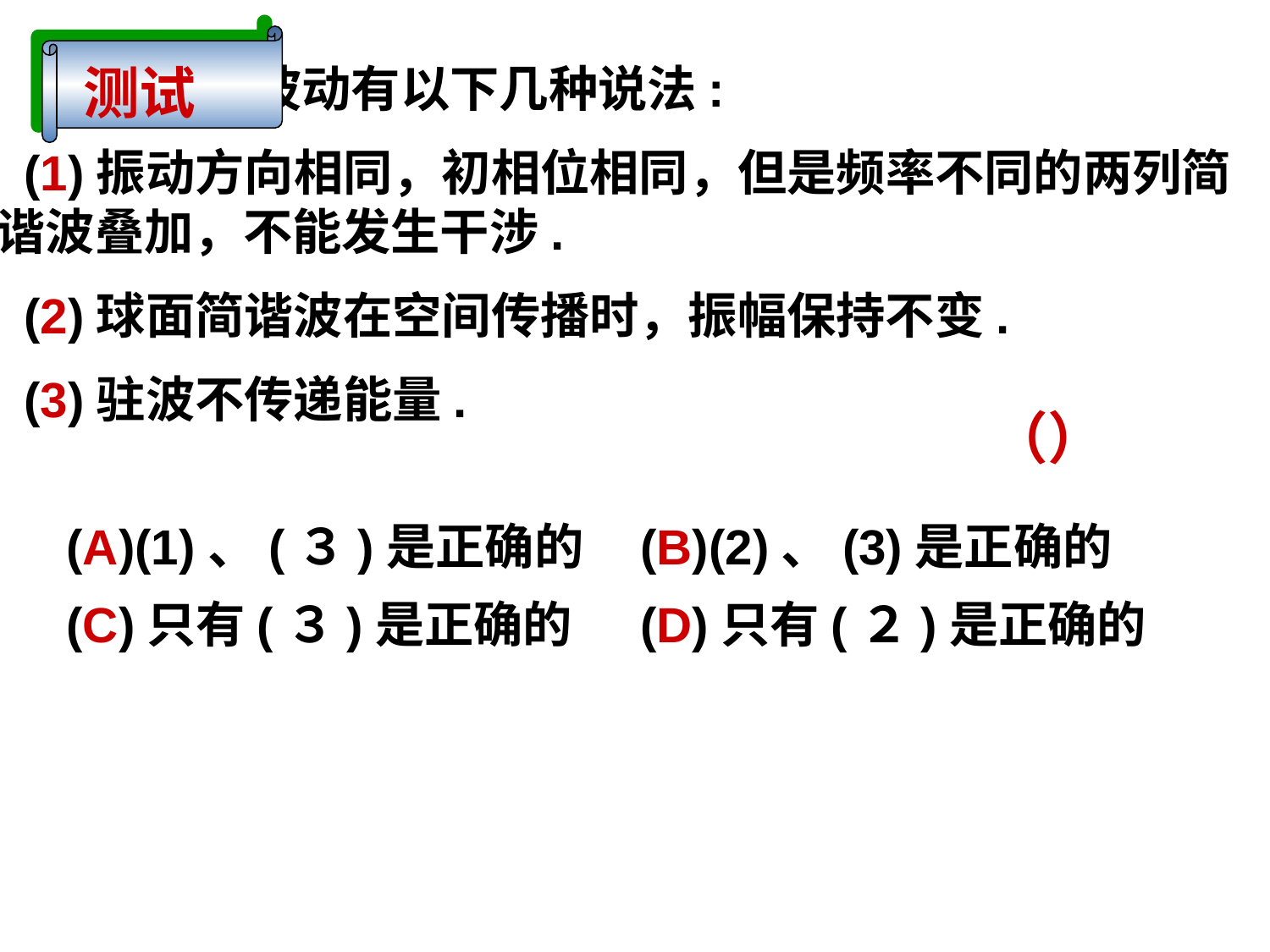

测试
             关于波动有以下几种说法:
  (1)振动方向相同，初相位相同，但是频率不同的两列简谐波叠加，不能发生干涉.
  (2)球面简谐波在空间传播时，振幅保持不变.
  (3)驻波不传递能量.
（）
  (A)(1)、(３)是正确的    (B)(2)、(3)是正确的
  (C)只有(３)是正确的     (D)只有(２)是正确的